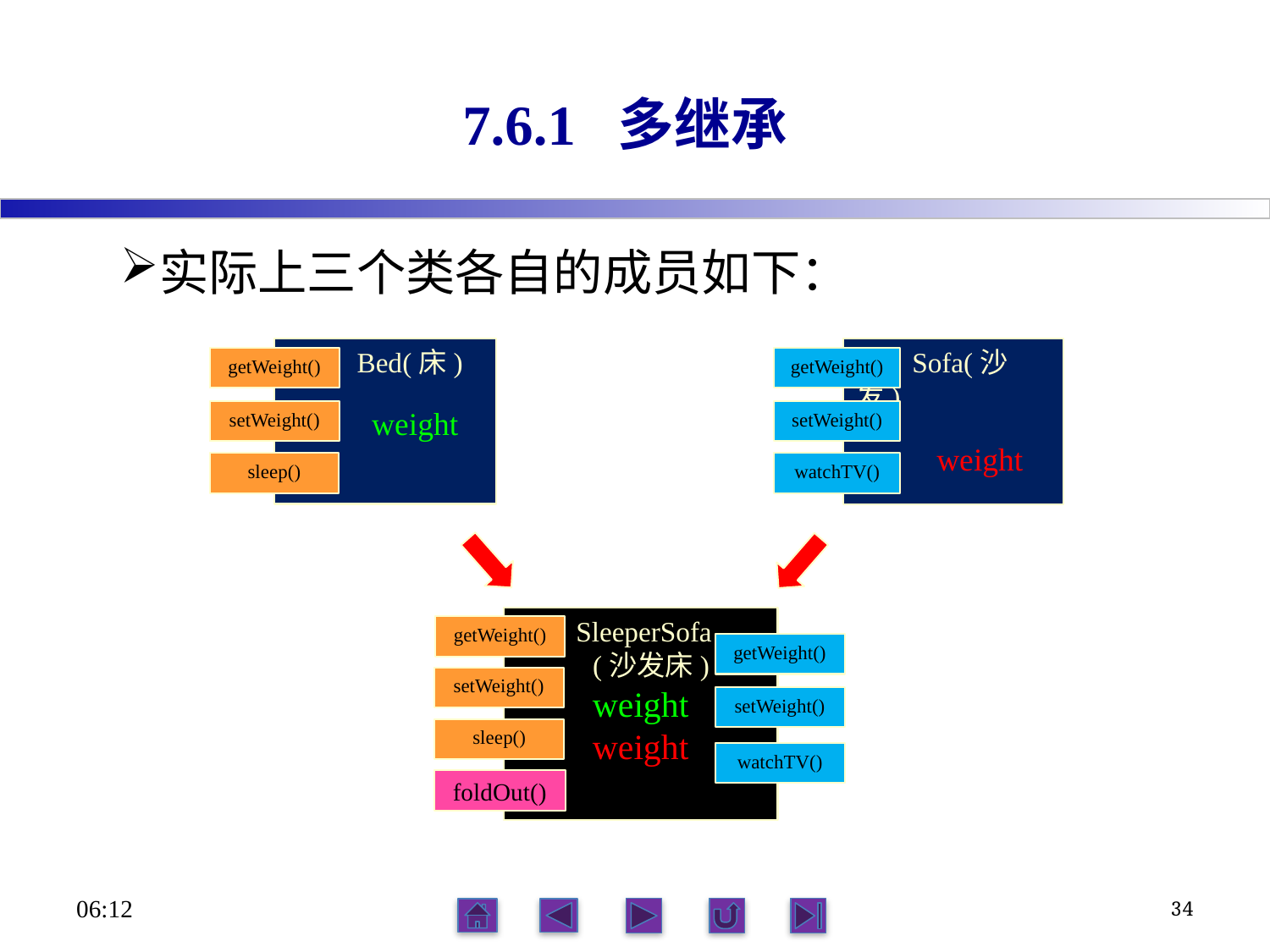

# 7.6.1  多继承
实际上三个类各自的成员如下：

          Bed(床)

                weight

        Sofa(沙发)

          weight
getWeight()
getWeight()
setWeight()
setWeight()
sleep()
watchTV()

 SleeperSofa
   (沙发床)
weight
weight

getWeight()
getWeight()
setWeight()
setWeight()
sleep()
watchTV()
foldOut()
06:12
34